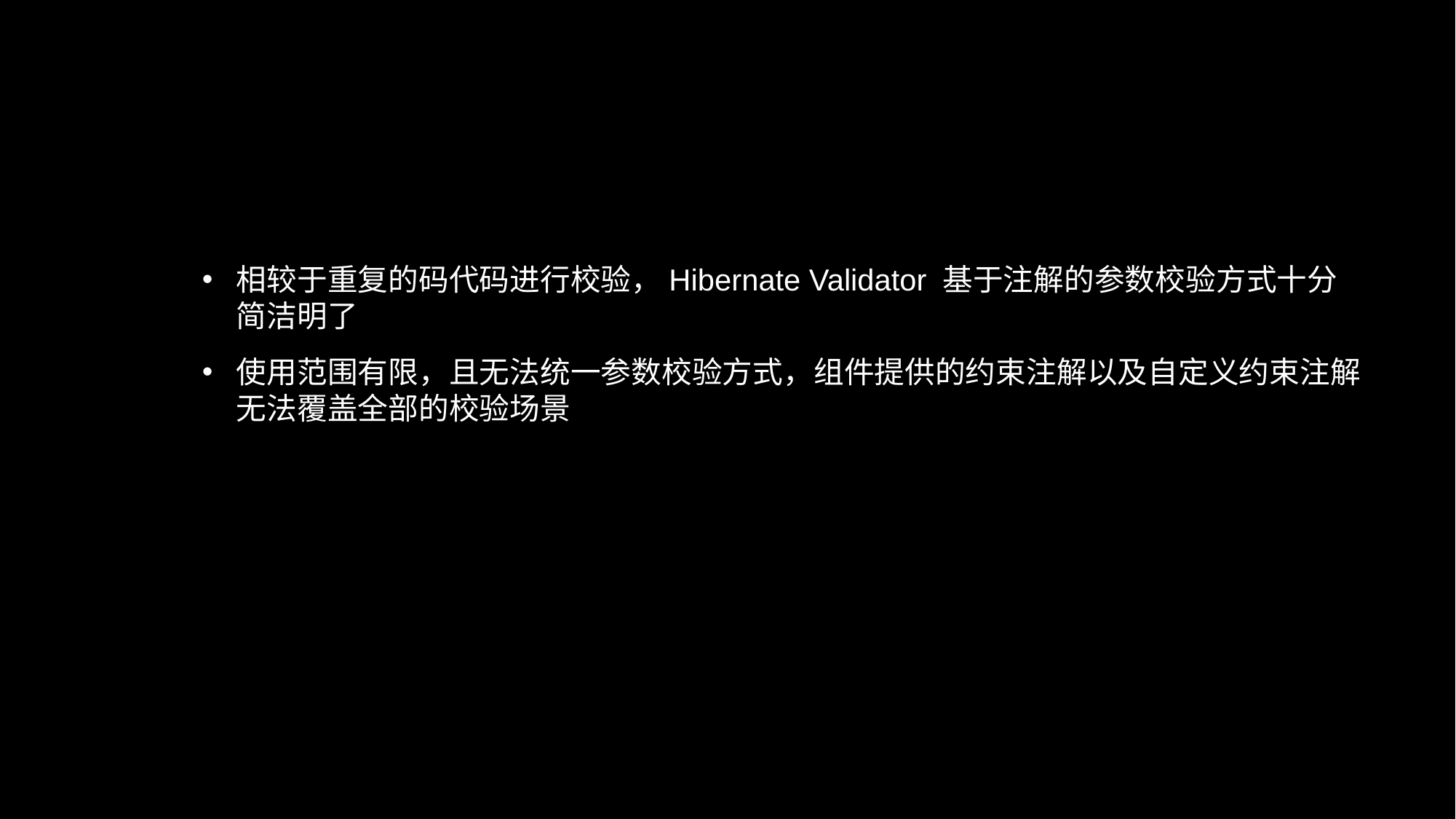

相较于重复的码代码进行校验，Hibernate Validator 基于注解的参数校验方式十分简洁明了
使用范围有限，且无法统一参数校验方式，组件提供的约束注解以及自定义约束注解无法覆盖全部的校验场景